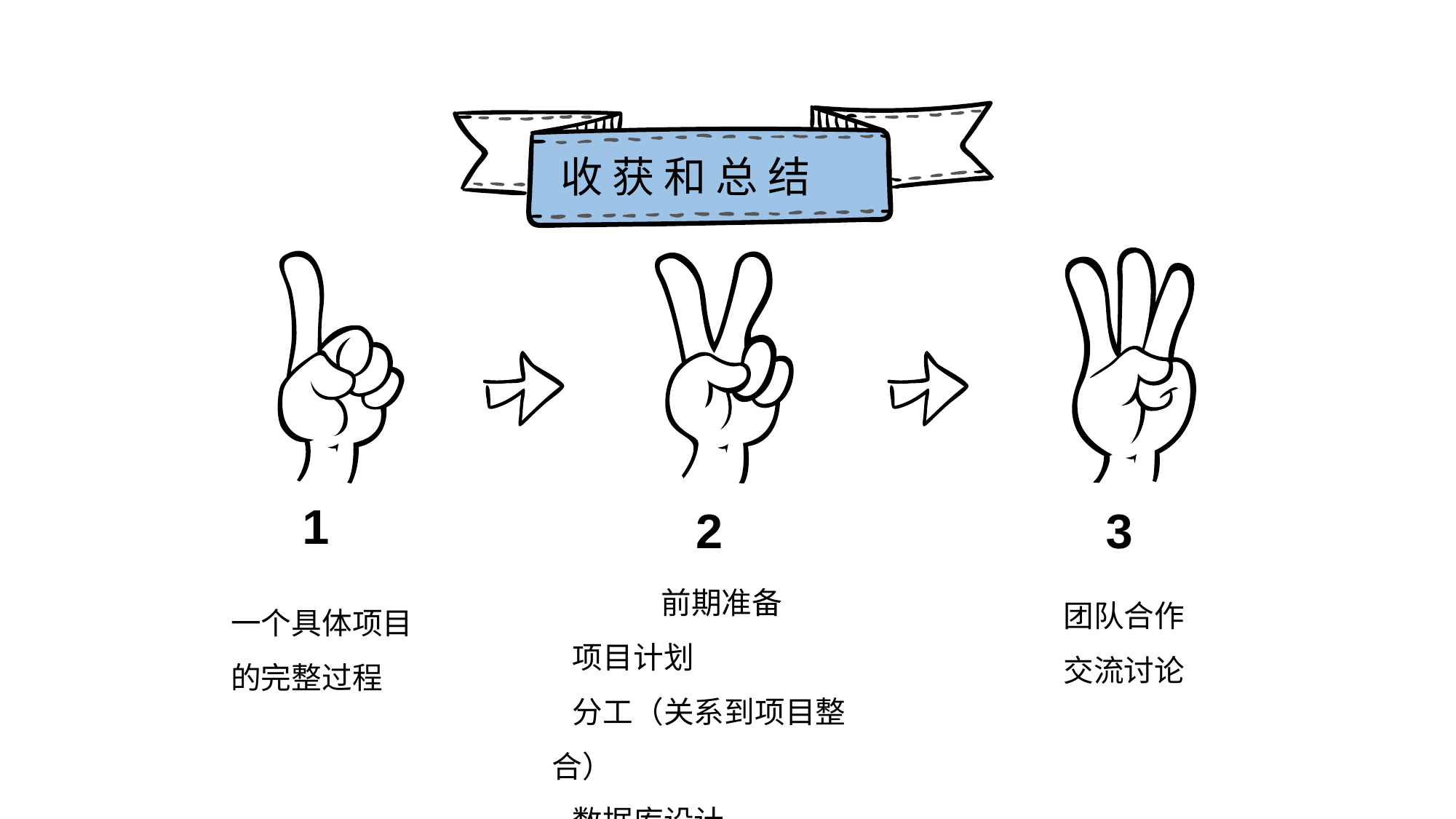

收 获 和 总 结

 1
 2
 3
	前期准备
  项目计划
  分工（关系到项目整合）
  数据库设计

团队合作
交流讨论
一个具体项目的完整过程